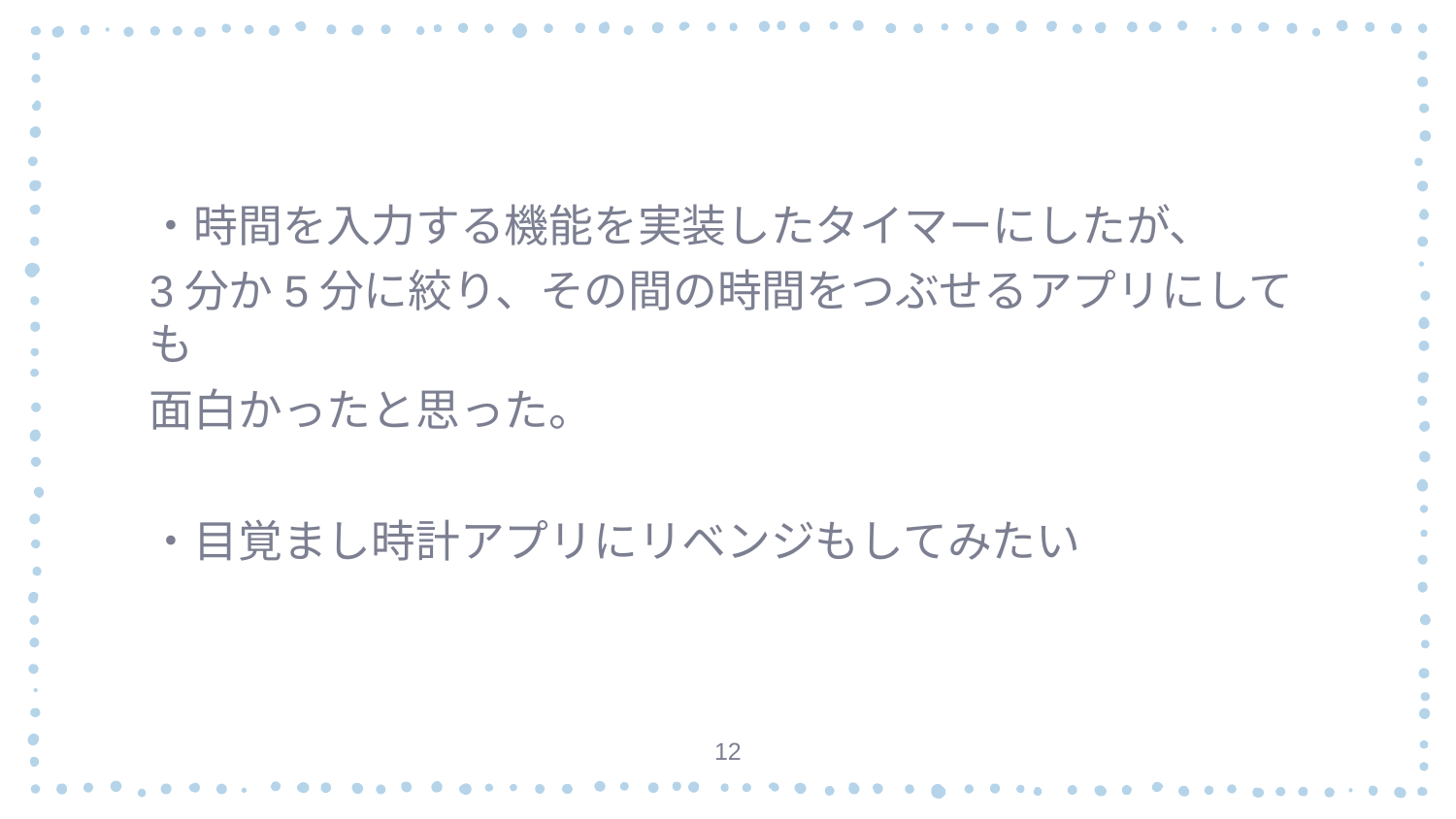

・時間を入力する機能を実装したタイマーにしたが、
3分か5分に絞り、その間の時間をつぶせるアプリにしても
面白かったと思った。

・目覚まし時計アプリにリベンジもしてみたい

12